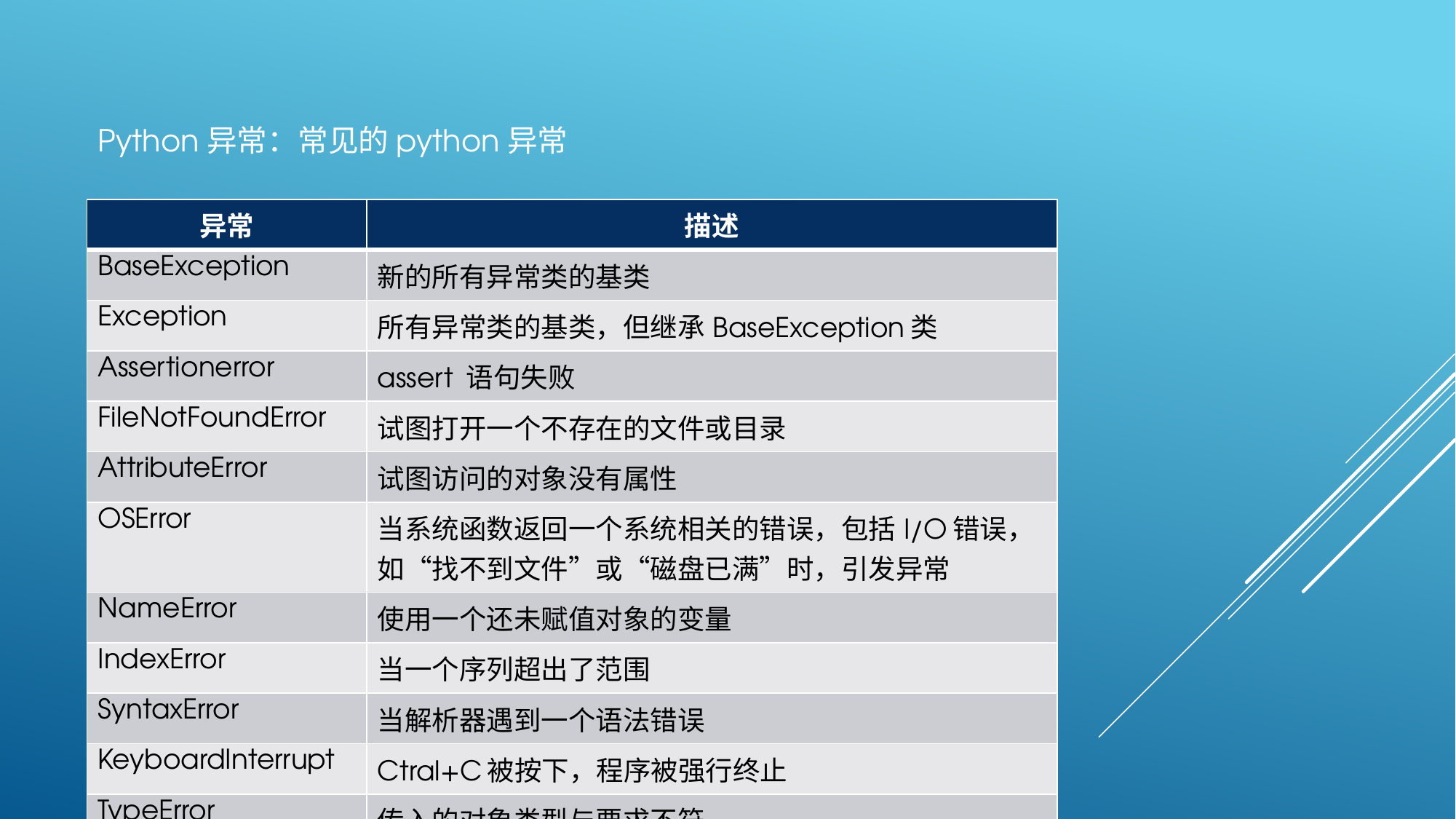

Python异常：常见的python异常
| 异常 | 描述 |
| --- | --- |
| BaseException | 新的所有异常类的基类 |
| Exception | 所有异常类的基类，但继承BaseException类 |
| Assertionerror | assert 语句失败 |
| FileNotFoundError | 试图打开一个不存在的文件或目录 |
| AttributeError | 试图访问的对象没有属性 |
| OSError | 当系统函数返回一个系统相关的错误，包括I/O错误，如“找不到文件”或“磁盘已满”时，引发异常 |
| NameError | 使用一个还未赋值对象的变量 |
| IndexError | 当一个序列超出了范围 |
| SyntaxError | 当解析器遇到一个语法错误 |
| KeyboardInterrupt | Ctral+C被按下，程序被强行终止 |
| TypeError | 传入的对象类型与要求不符 |